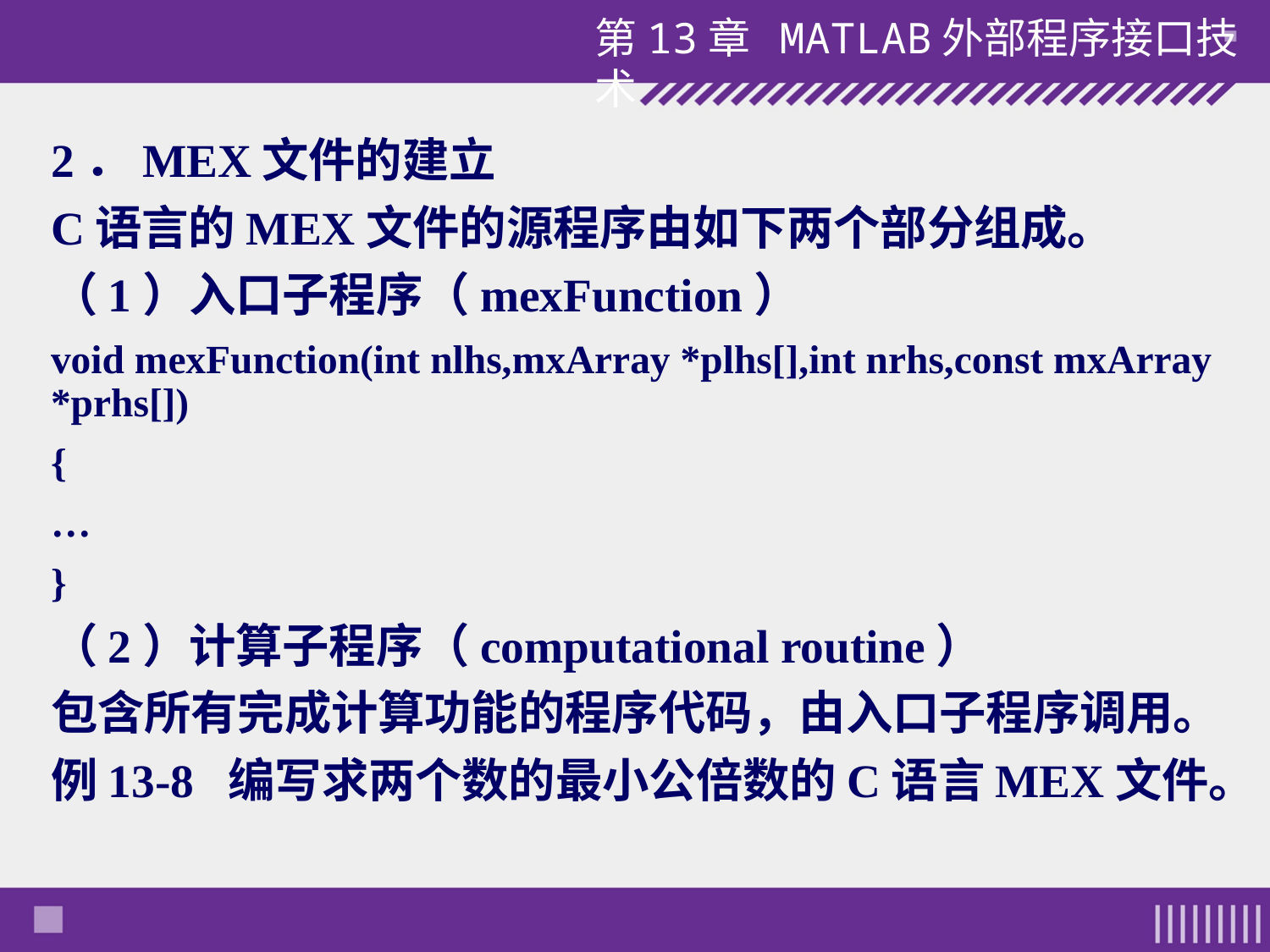

2．MEX文件的建立
C语言的MEX文件的源程序由如下两个部分组成。
（1）入口子程序（mexFunction）
void mexFunction(int nlhs,mxArray *plhs[],int nrhs,const mxArray *prhs[])
{
…
}
（2）计算子程序（computational routine）
包含所有完成计算功能的程序代码，由入口子程序调用。
例13-8  编写求两个数的最小公倍数的C语言MEX文件。